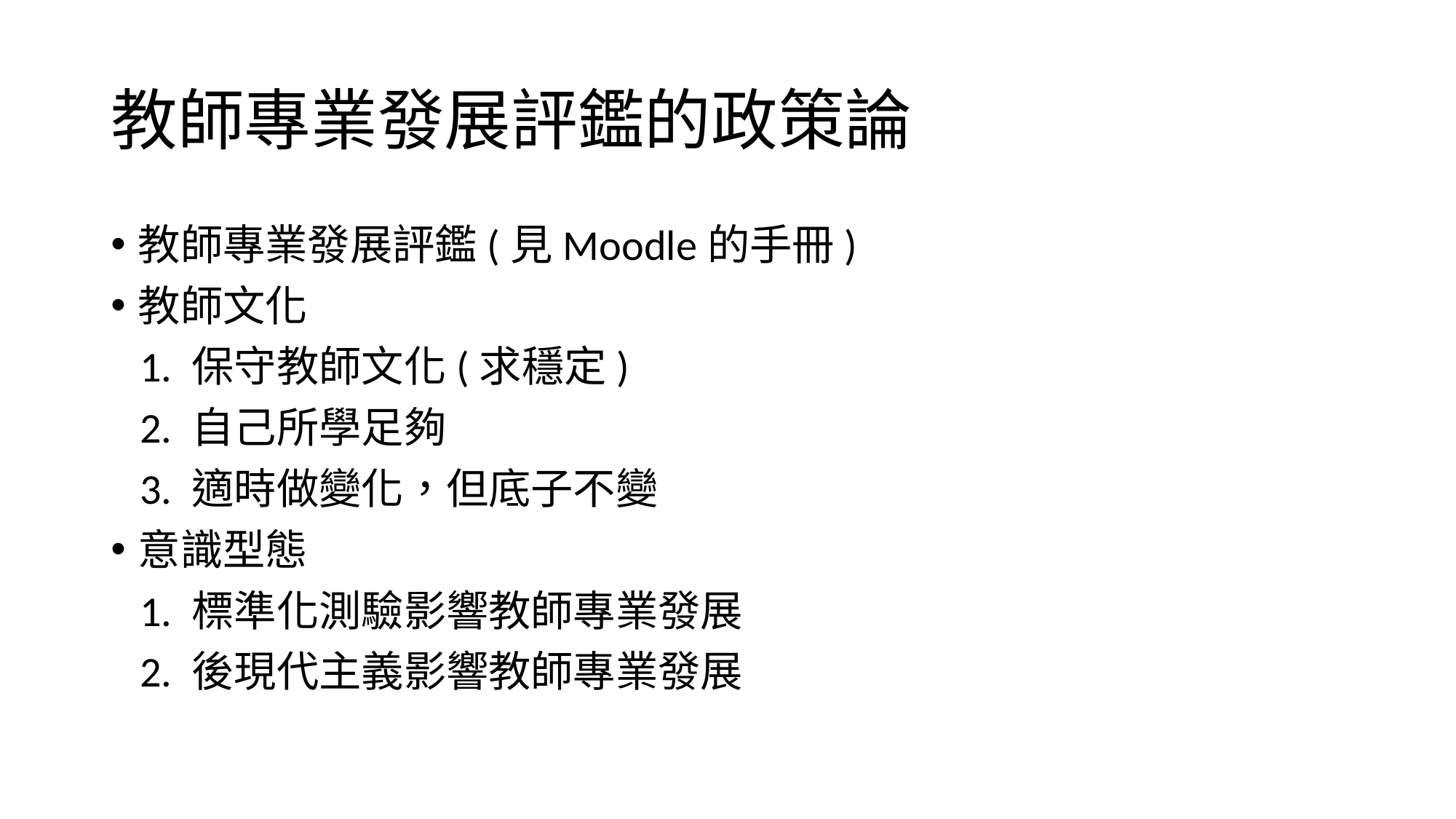

# 教師專業發展評鑑的政策論
教師專業發展評鑑(見Moodle的手冊)
教師文化
   1. 保守教師文化(求穩定)
   2. 自己所學足夠
   3. 適時做變化，但底子不變
意識型態
   1. 標準化測驗影響教師專業發展
   2. 後現代主義影響教師專業發展